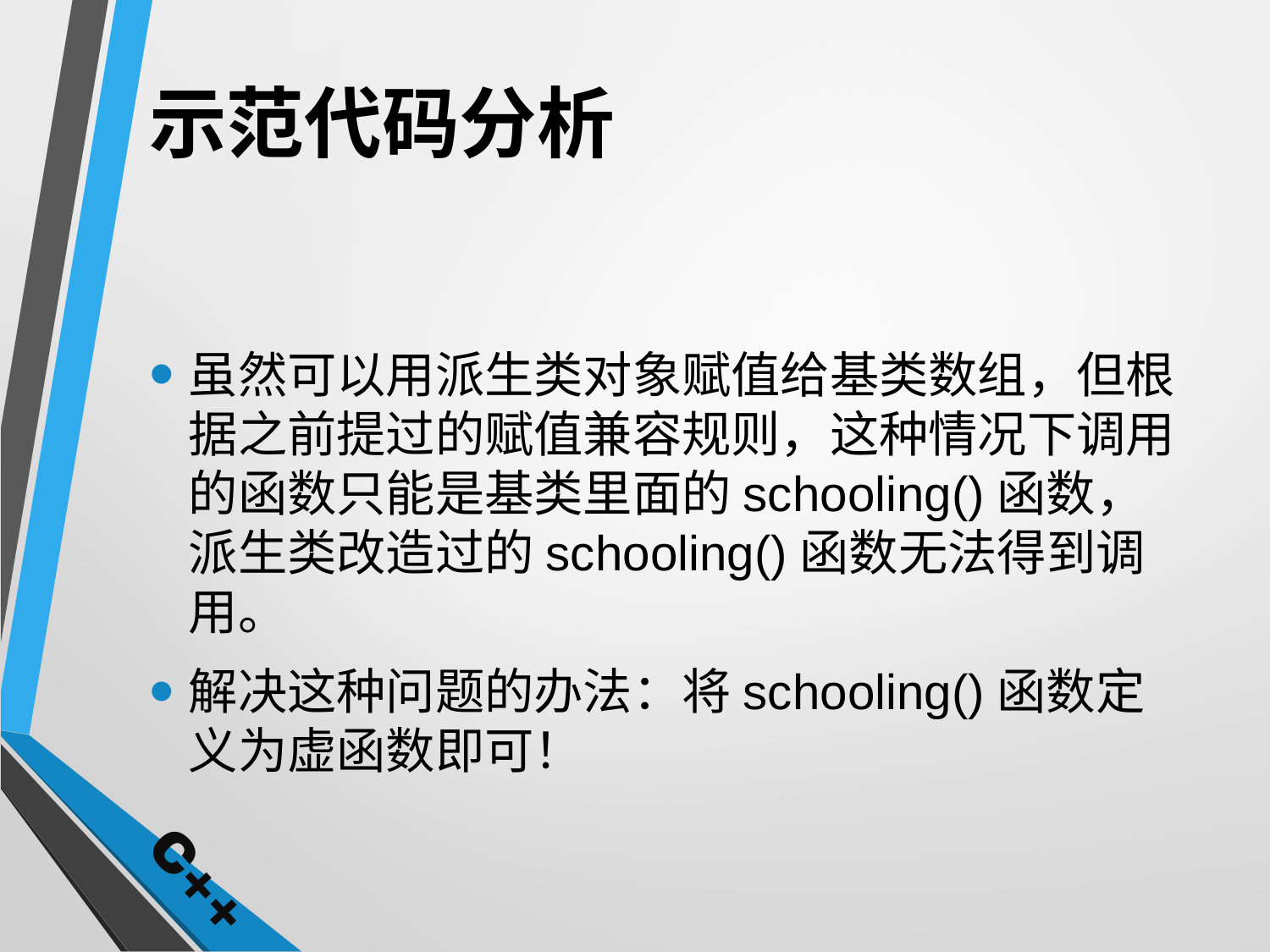

# 示范代码分析
虽然可以用派生类对象赋值给基类数组，但根据之前提过的赋值兼容规则，这种情况下调用的函数只能是基类里面的schooling()函数，派生类改造过的schooling()函数无法得到调用。
解决这种问题的办法：将schooling()函数定义为虚函数即可！